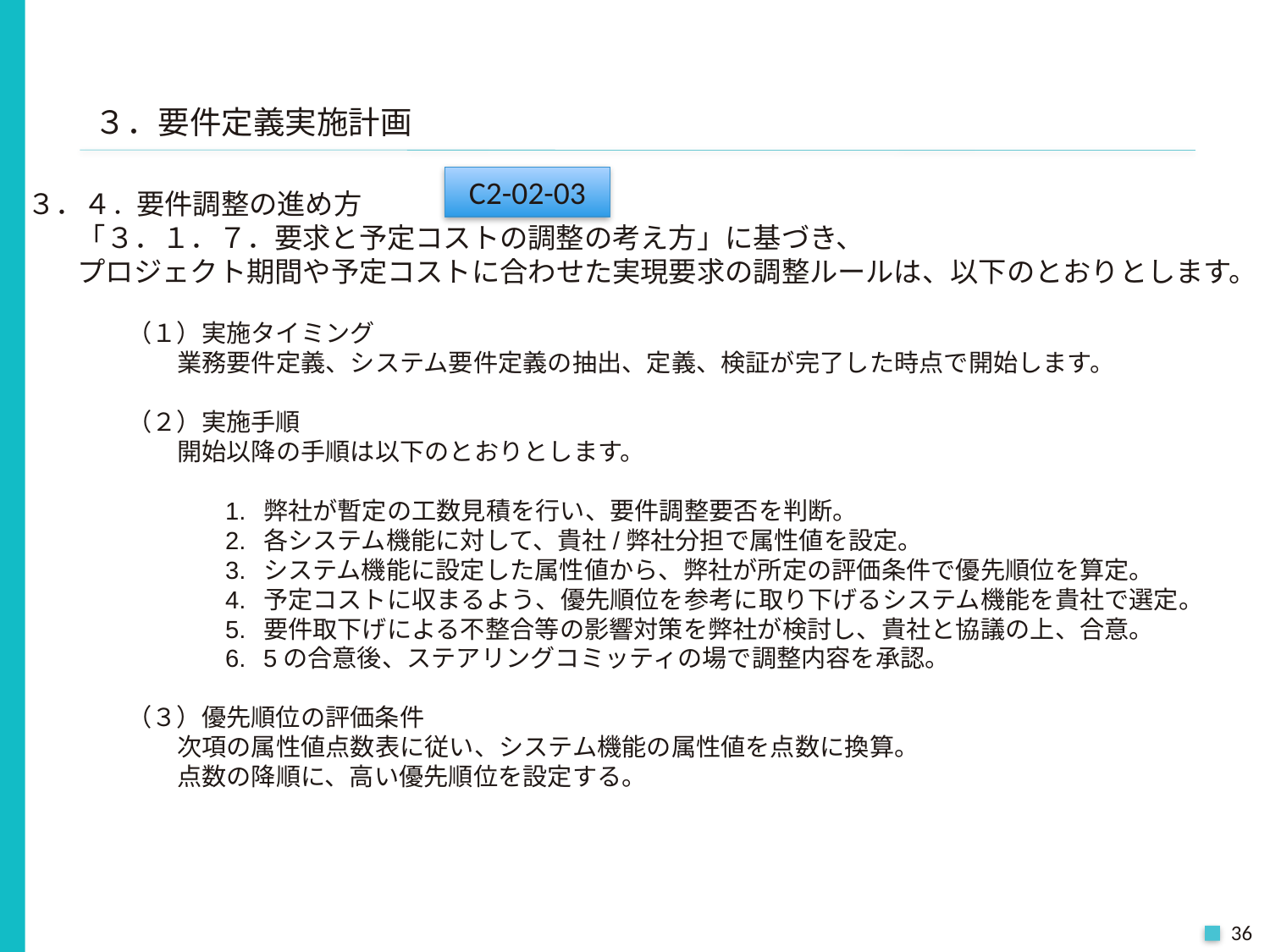

３．要件定義実施計画

C2-02-03
３．４．要件調整の進め方
「３．１．７．要求と予定コストの調整の考え方」に基づき、
プロジェクト期間や予定コストに合わせた実現要求の調整ルールは、以下のとおりとします。

（１）実施タイミング
業務要件定義、システム要件定義の抽出、定義、検証が完了した時点で開始します。

（２）実施手順
開始以降の手順は以下のとおりとします。

弊社が暫定の工数見積を行い、要件調整要否を判断。
各システム機能に対して、貴社/弊社分担で属性値を設定。
システム機能に設定した属性値から、弊社が所定の評価条件で優先順位を算定。
予定コストに収まるよう、優先順位を参考に取り下げるシステム機能を貴社で選定。
要件取下げによる不整合等の影響対策を弊社が検討し、貴社と協議の上、合意。
5の合意後、ステアリングコミッティの場で調整内容を承認。

（３）優先順位の評価条件
次項の属性値点数表に従い、システム機能の属性値を点数に換算。
点数の降順に、高い優先順位を設定する。
36